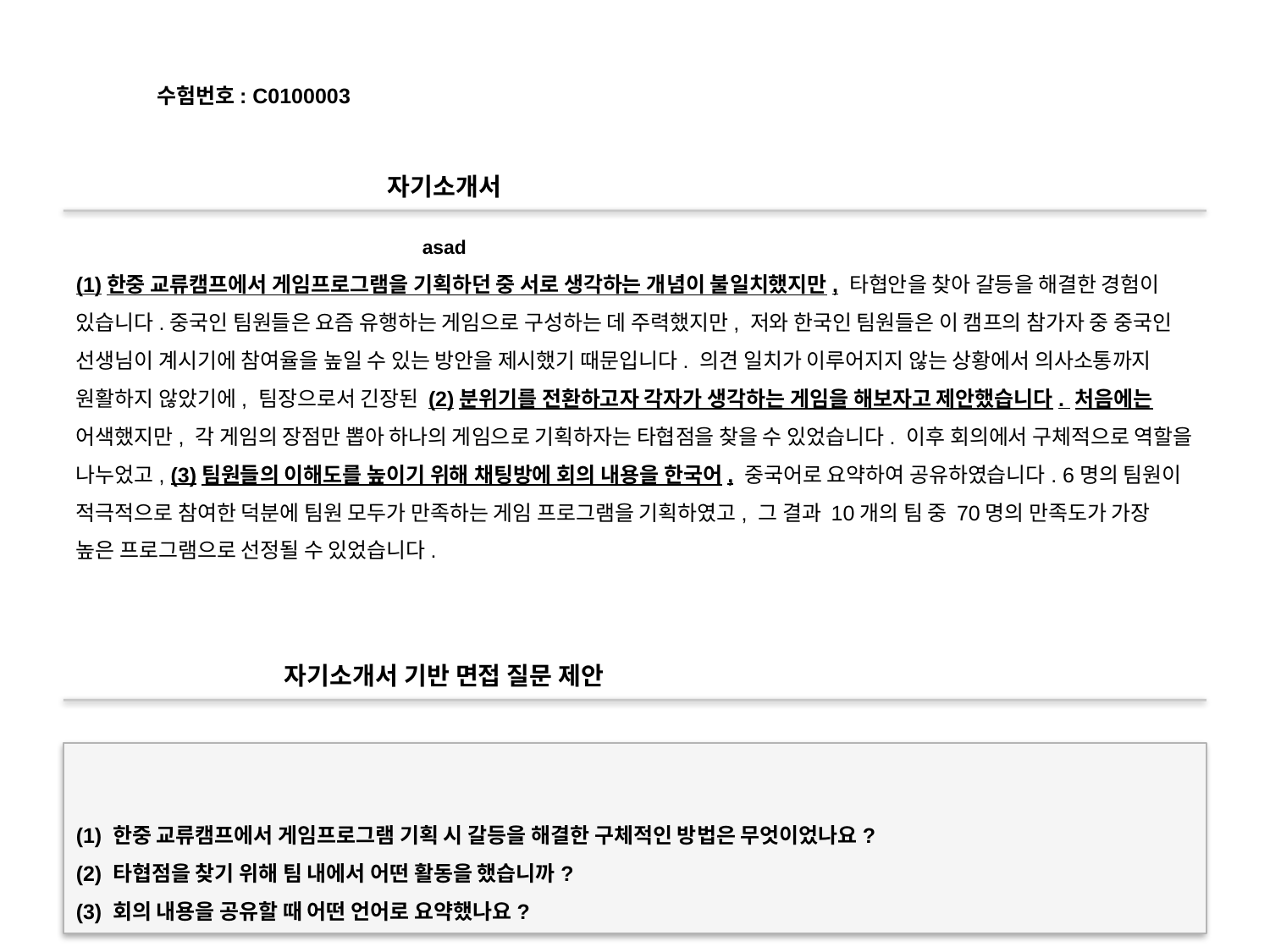

수험번호: C0100003
#

자기소개서

asad

(1)한중 교류캠프에서 게임프로그램을 기획하던 중 서로 생각하는 개념이 불일치했지만, 타협안을 찾아 갈등을 해결한 경험이 있습니다.중국인 팀원들은 요즘 유행하는 게임으로 구성하는 데 주력했지만, 저와 한국인 팀원들은 이 캠프의 참가자 중 중국인 선생님이 계시기에 참여율을 높일 수 있는 방안을 제시했기 때문입니다. 의견 일치가 이루어지지 않는 상황에서 의사소통까지 원활하지 않았기에, 팀장으로서 긴장된 (2)분위기를 전환하고자 각자가 생각하는 게임을 해보자고 제안했습니다. 처음에는 어색했지만, 각 게임의 장점만 뽑아 하나의 게임으로 기획하자는 타협점을 찾을 수 있었습니다. 이후 회의에서 구체적으로 역할을 나누었고, (3)팀원들의 이해도를 높이기 위해 채팅방에 회의 내용을 한국어, 중국어로 요약하여 공유하였습니다. 6명의 팀원이 적극적으로 참여한 덕분에 팀원 모두가 만족하는 게임 프로그램을 기획하였고, 그 결과 10개의 팀 중 70명의 만족도가 가장 높은 프로그램으로 선정될 수 있었습니다.

자기소개서 기반 면접 질문 제안

(1) 한중 교류캠프에서 게임프로그램 기획 시 갈등을 해결한 구체적인 방법은 무엇이었나요?
(2) 타협점을 찾기 위해 팀 내에서 어떤 활동을 했습니까?
(3) 회의 내용을 공유할 때 어떤 언어로 요약했나요?